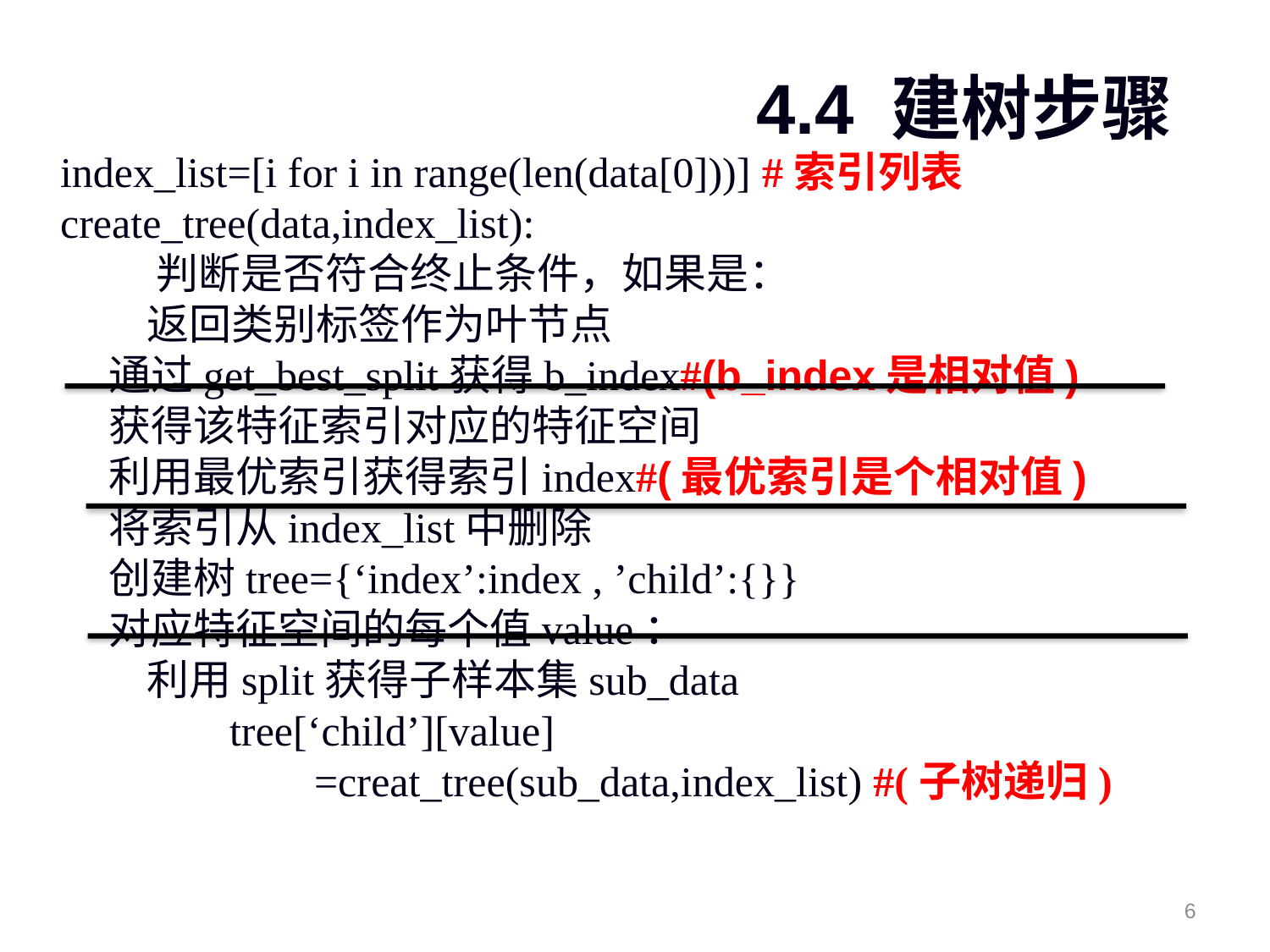

4.4 建树步骤
index_list=[i for i in range(len(data[0]))] #索引列表
create_tree(data,index_list):
         判断是否符合终止条件，如果是：
        返回类别标签作为叶节点
    通过get_best_split获得b_index#(b_index是相对值)
    获得该特征索引对应的特征空间
    利用最优索引获得索引index#(最优索引是个相对值)
    将索引从index_list中删除
    创建树tree={‘index’:index , ’child’:{}}
    对应特征空间的每个值value：
        利用split获得子样本集sub_data
	    tree[‘child’][value]
		=creat_tree(sub_data,index_list) #(子树递归)